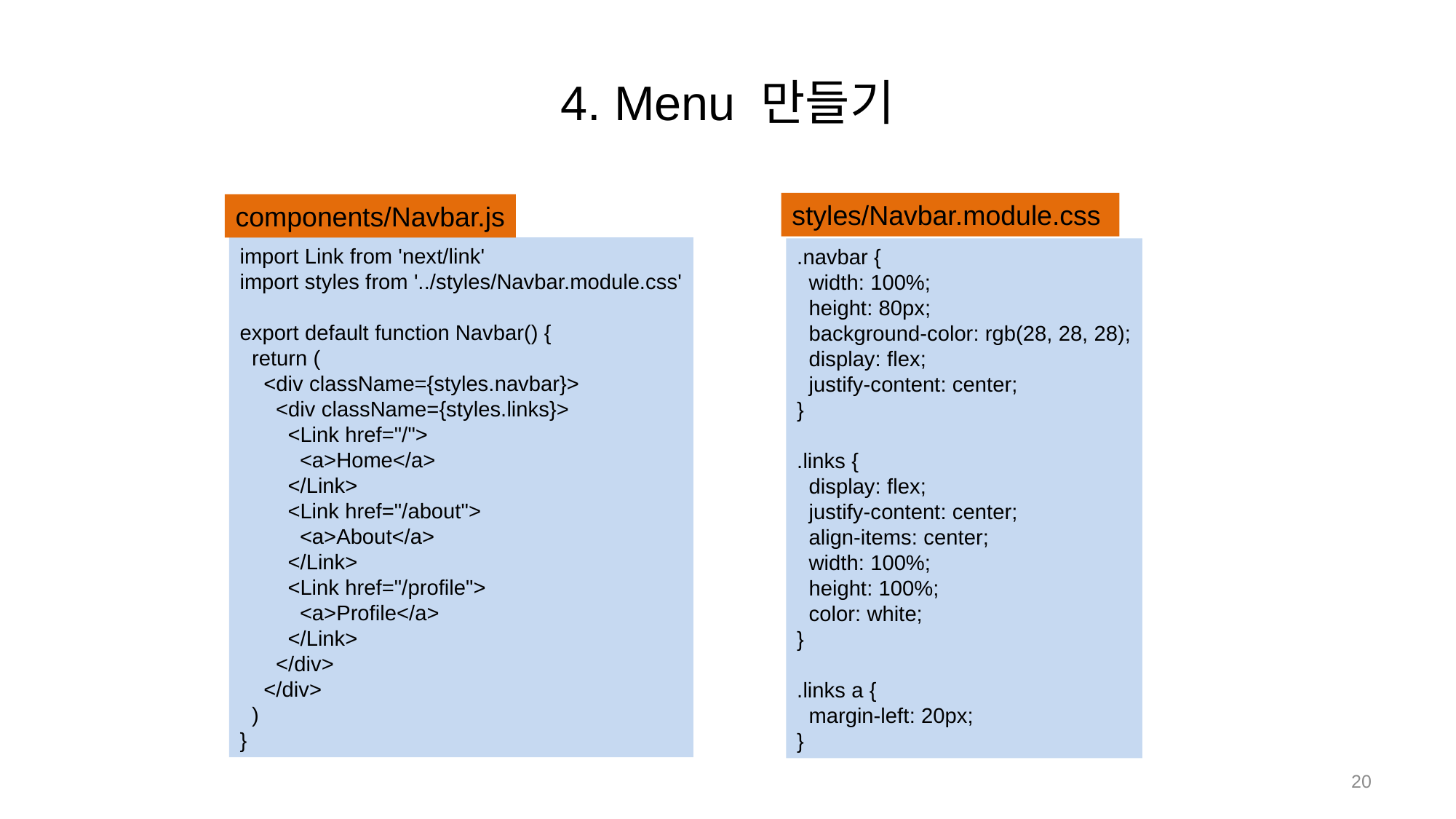

# 4. Menu 만들기
styles/Navbar.module.css
components/Navbar.js
import Link from 'next/link'
import styles from '../styles/Navbar.module.css'
export default function Navbar() {
  return (
    <div className={styles.navbar}>
      <div className={styles.links}>
        <Link href="/">
          <a>Home</a>
        </Link>
        <Link href="/about">
          <a>About</a>
        </Link>
        <Link href="/profile">
          <a>Profile</a>
        </Link>
      </div>
    </div>
  )
}
.navbar {
  width: 100%;
  height: 80px;
  background-color: rgb(28, 28, 28);
  display: flex;
  justify-content: center;
}
.links {
  display: flex;
  justify-content: center;
  align-items: center;
  width: 100%;
  height: 100%;
  color: white;
}
.links a {
  margin-left: 20px;
}
20